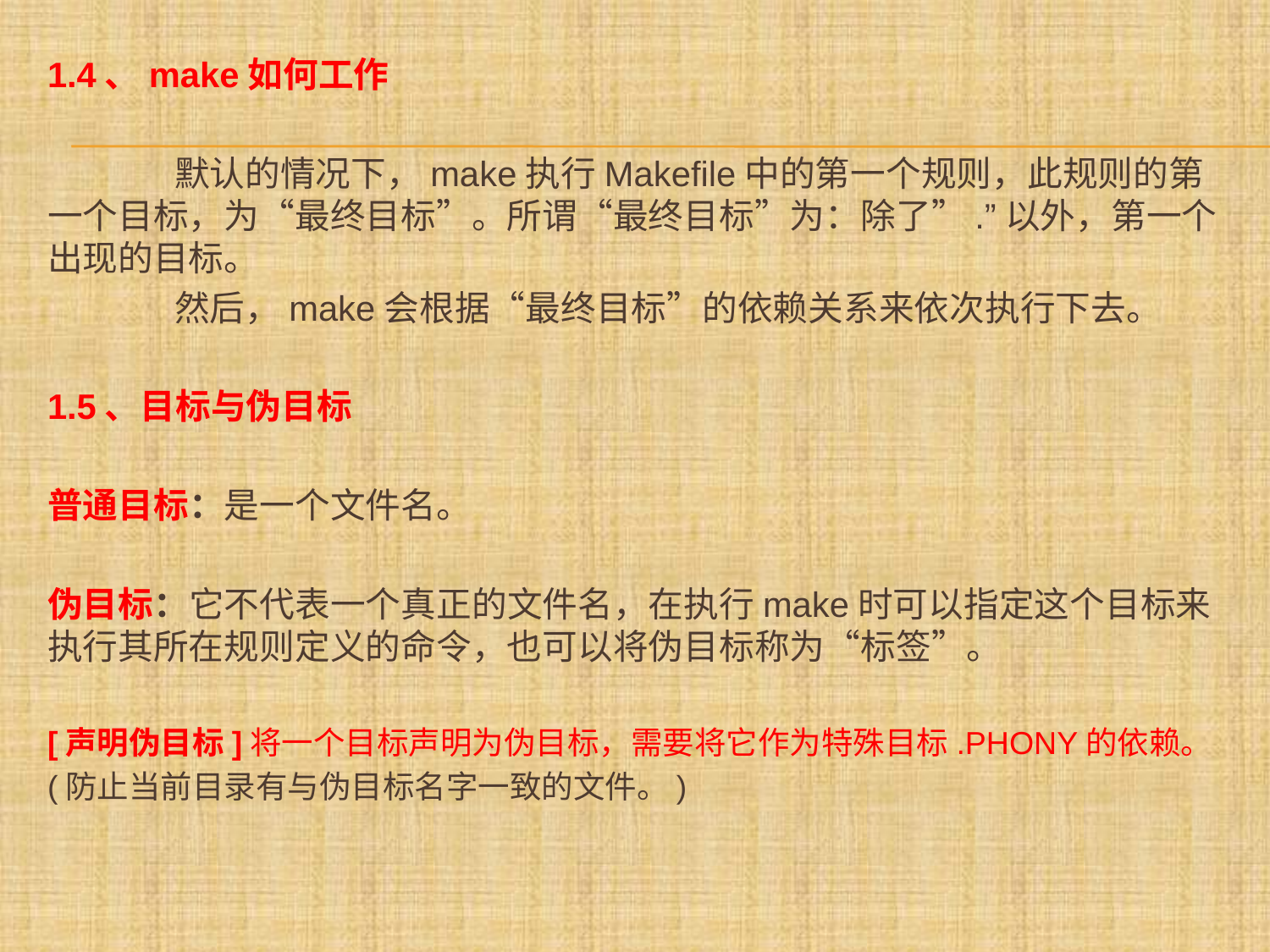

1.4、make如何工作

	默认的情况下，make执行Makefile中的第一个规则，此规则的第一个目标，为“最终目标”。所谓“最终目标”为：除了”.”以外，第一个出现的目标。
	然后，make会根据“最终目标”的依赖关系来依次执行下去。

1.5、目标与伪目标

普通目标：是一个文件名。

伪目标：它不代表一个真正的文件名，在执行make时可以指定这个目标来执行其所在规则定义的命令，也可以将伪目标称为“标签”。

[声明伪目标]将一个目标声明为伪目标，需要将它作为特殊目标.PHONY的依赖。
(防止当前目录有与伪目标名字一致的文件。)